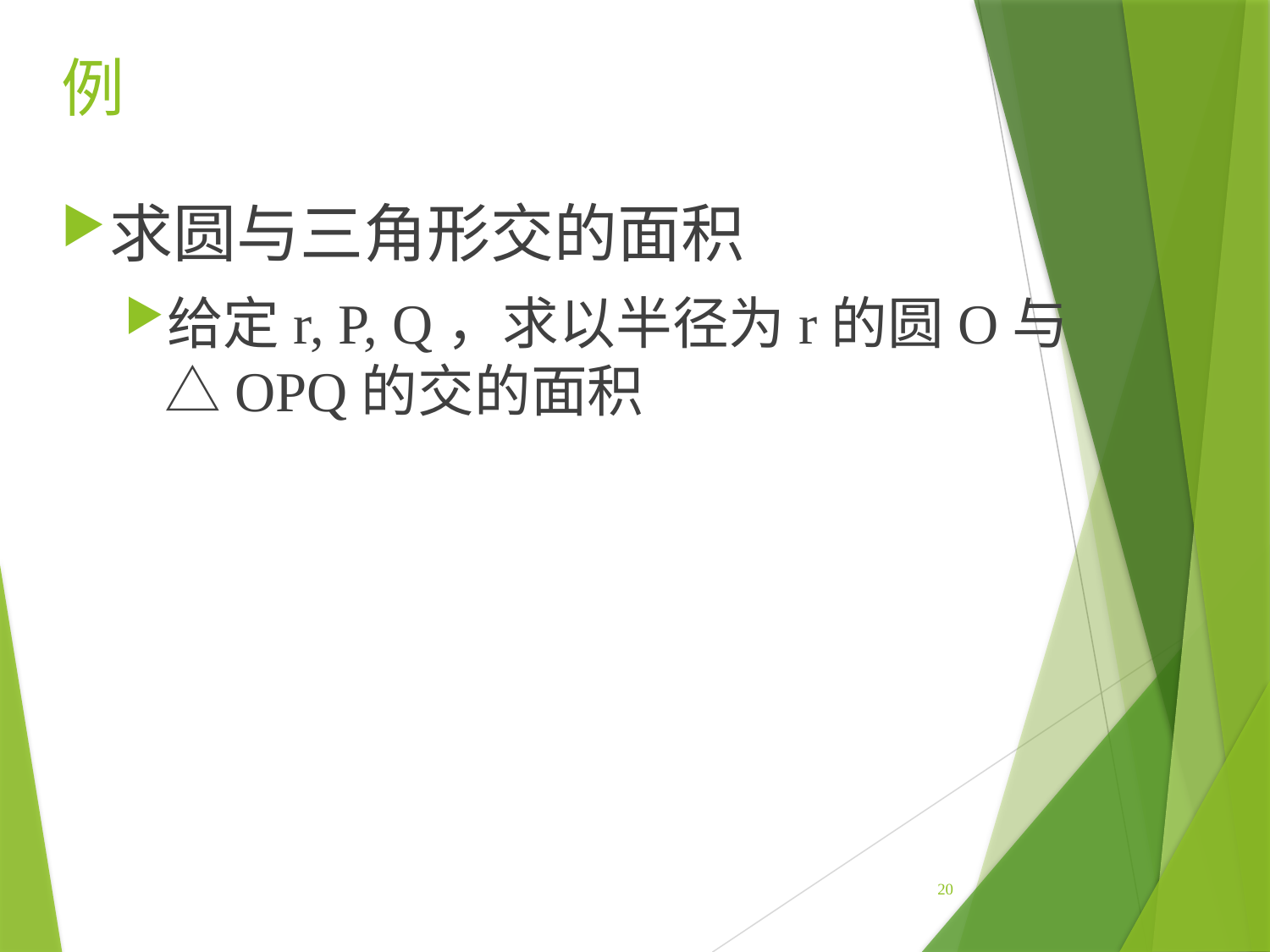

# 例
求圆与三角形交的面积
给定r, P, Q，求以半径为r的圆O与△OPQ的交的面积
20